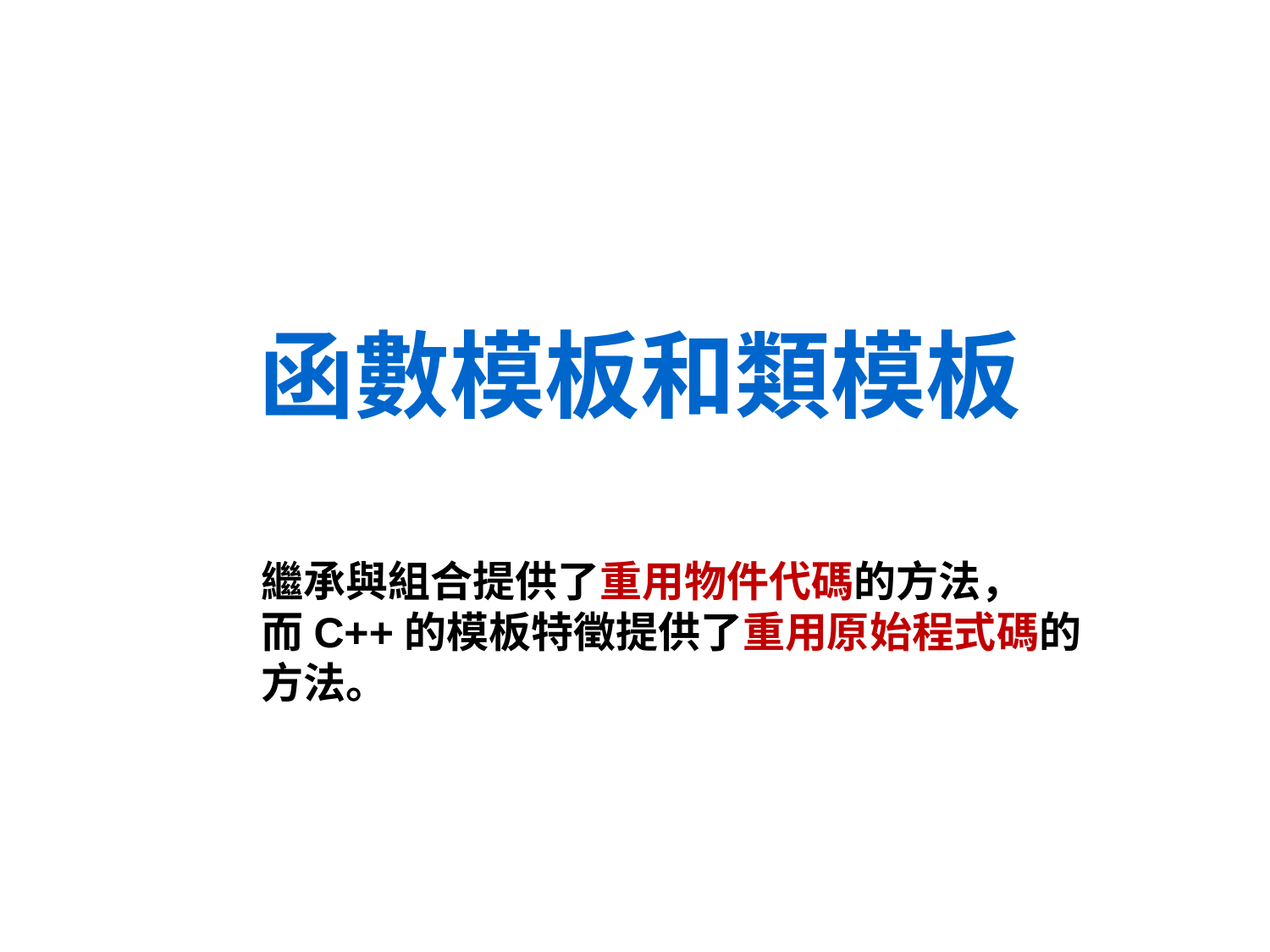

函數模板和類模板
繼承與組合提供了重用物件代碼的方法，
而C++的模板特徵提供了重用原始程式碼的方法。